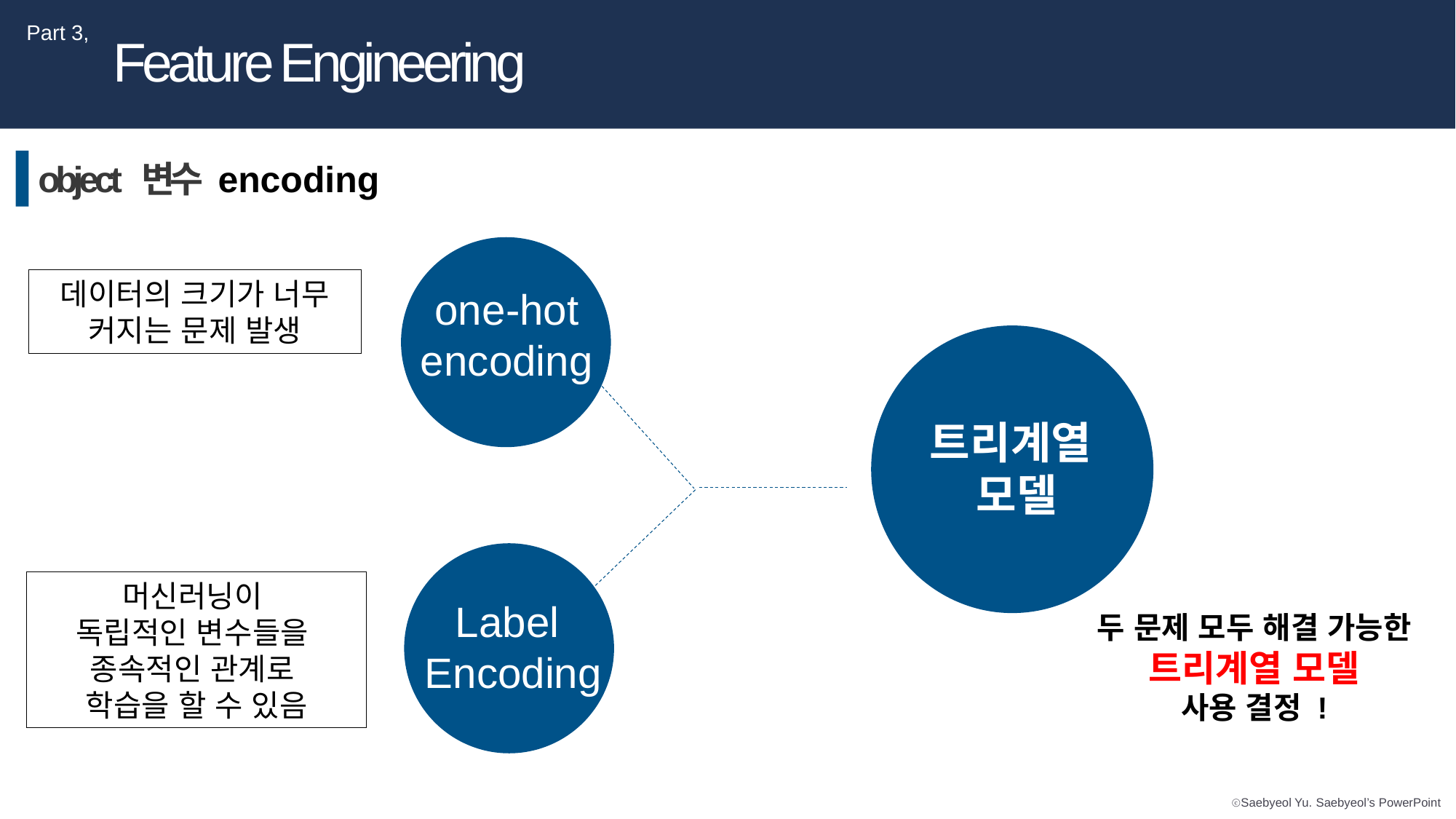

Part 3,
Feature Engineering

object 변수 encoding

데이터의 크기가 너무 커지는 문제 발생

one-hot
encoding

트리계열
모델

머신러닝이
독립적인 변수들을
종속적인 관계로
학습을 할 수 있음
Label
Encoding
두 문제 모두 해결 가능한
트리계열 모델
사용 결정 !